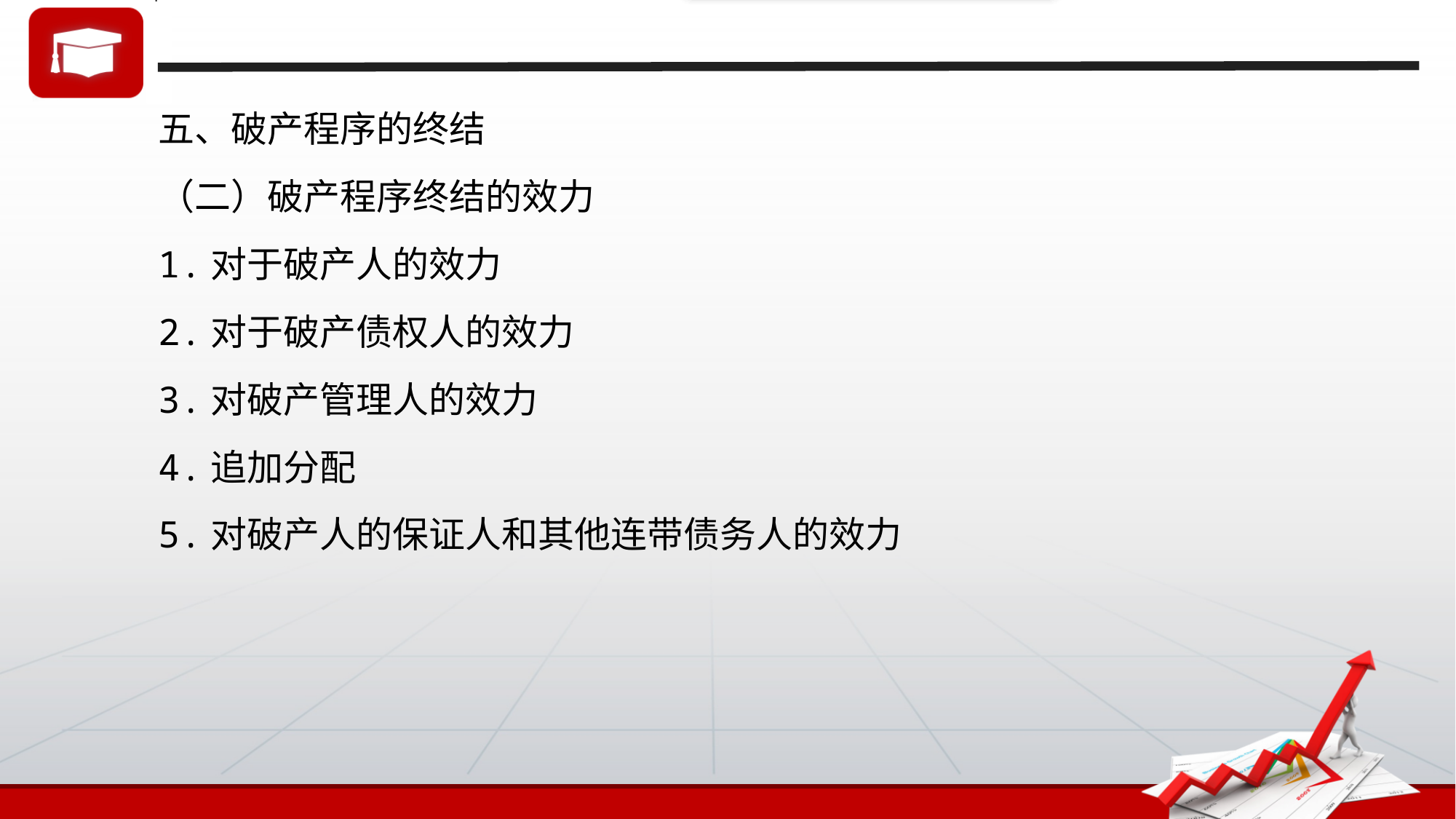

五、破产程序的终结
（二）破产程序终结的效力
1.对于破产人的效力
2.对于破产债权人的效力
3.对破产管理人的效力
4.追加分配
5.对破产人的保证人和其他连带债务人的效力